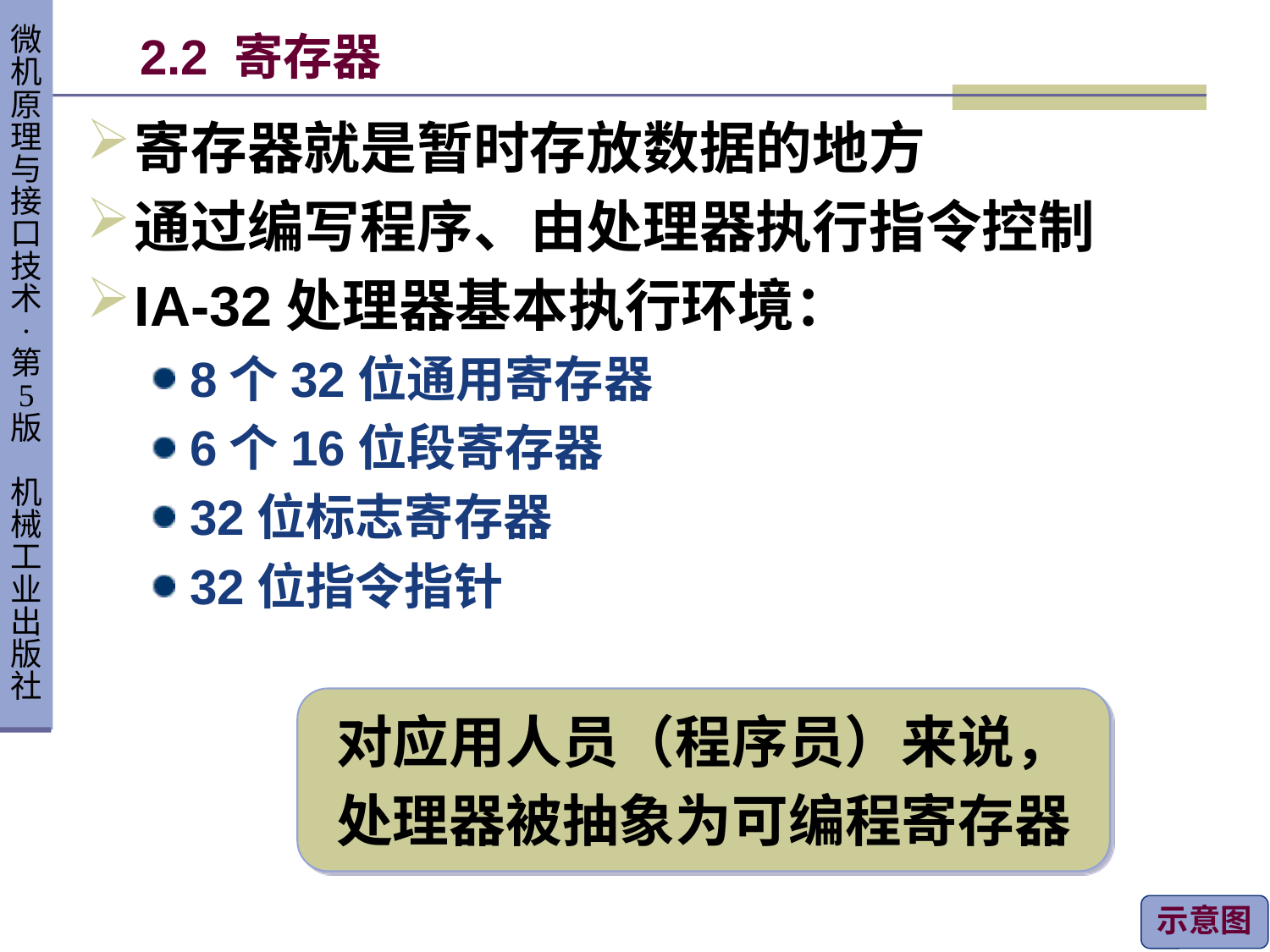

# 2.2 寄存器
寄存器就是暂时存放数据的地方
通过编写程序、由处理器执行指令控制
IA-32处理器基本执行环境：
8个32位通用寄存器
6个16位段寄存器
32位标志寄存器
32位指令指针
对应用人员（程序员）来说，
处理器被抽象为可编程寄存器
示意图